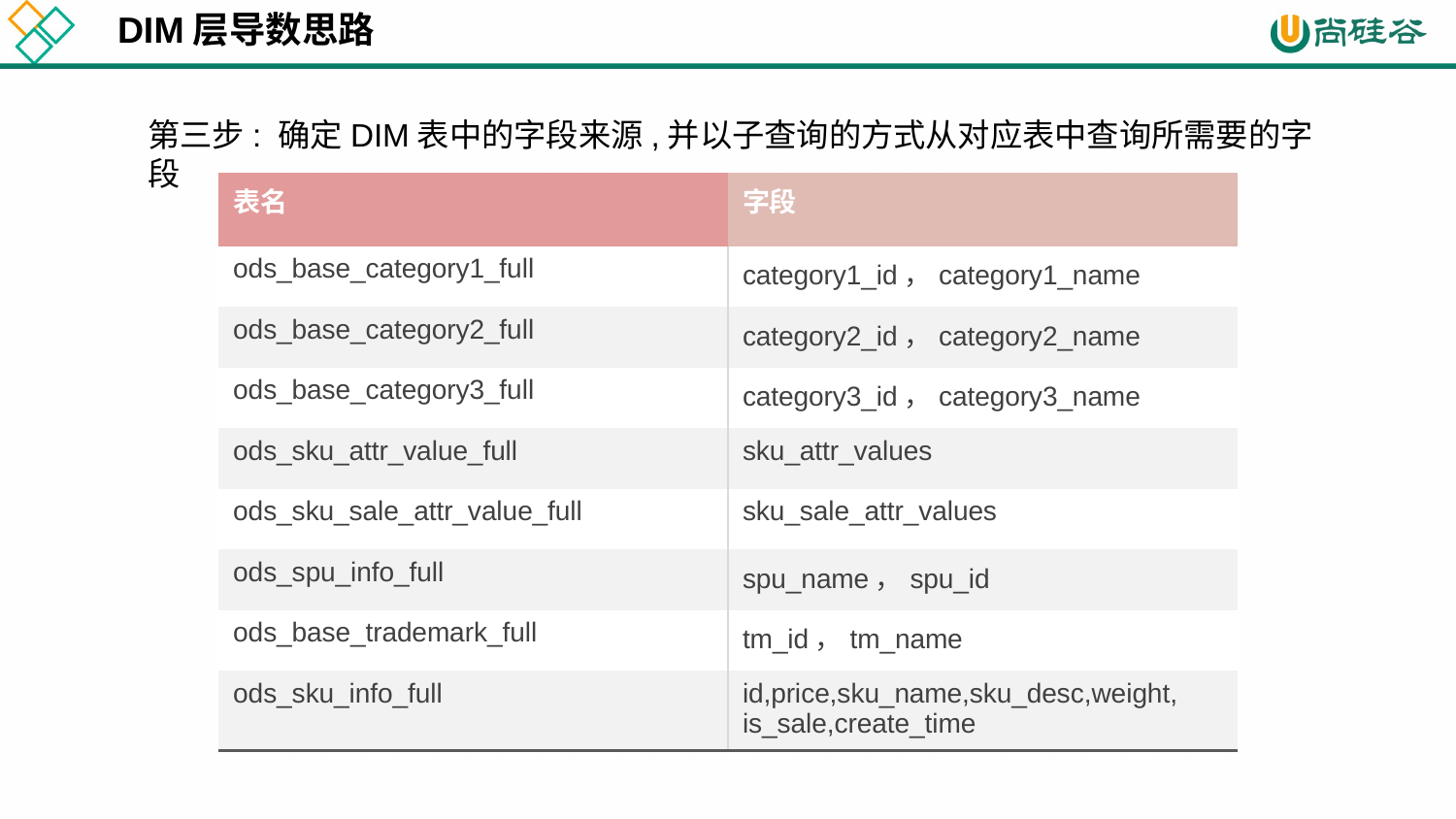

DIM层导数思路
第三步: 确定DIM表中的字段来源,并以子查询的方式从对应表中查询所需要的字段
| 表名 | 字段 |
| --- | --- |
| ods\_base\_category1\_full | category1\_id，category1\_name |
| ods\_base\_category2\_full | category2\_id，category2\_name |
| ods\_base\_category3\_full | category3\_id，category3\_name |
| ods\_sku\_attr\_value\_full | sku\_attr\_values |
| ods\_sku\_sale\_attr\_value\_full | sku\_sale\_attr\_values |
| ods\_spu\_info\_full | spu\_name，spu\_id |
| ods\_base\_trademark\_full | tm\_id，tm\_name |
| ods\_sku\_info\_full | id,price,sku\_name,sku\_desc,weight, is\_sale,create\_time |